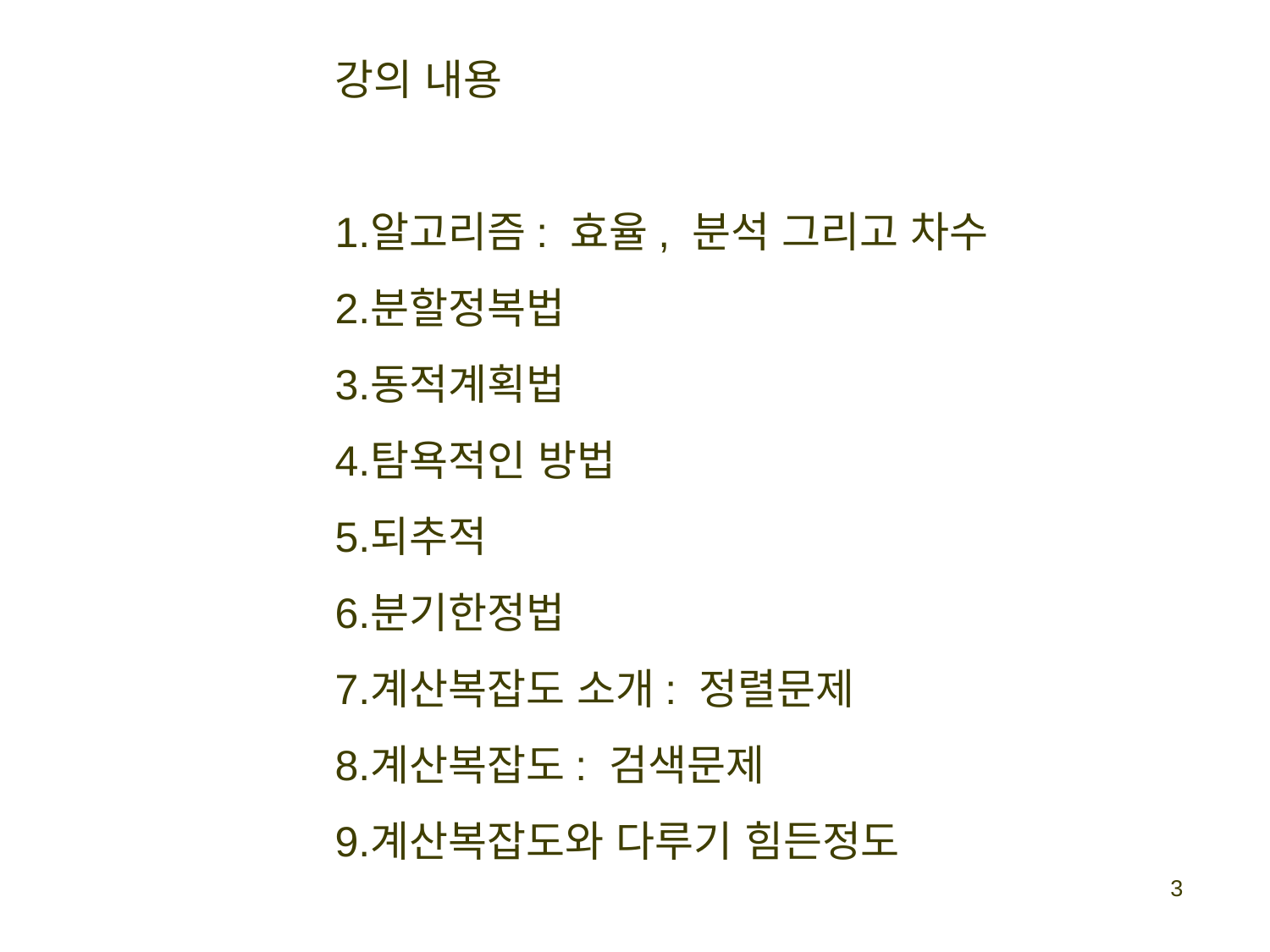

강의 내용

알고리즘: 효율, 분석 그리고 차수
분할정복법
동적계획법
탐욕적인 방법
되추적
분기한정법
계산복잡도 소개: 정렬문제
계산복잡도: 검색문제
계산복잡도와 다루기 힘든정도
3